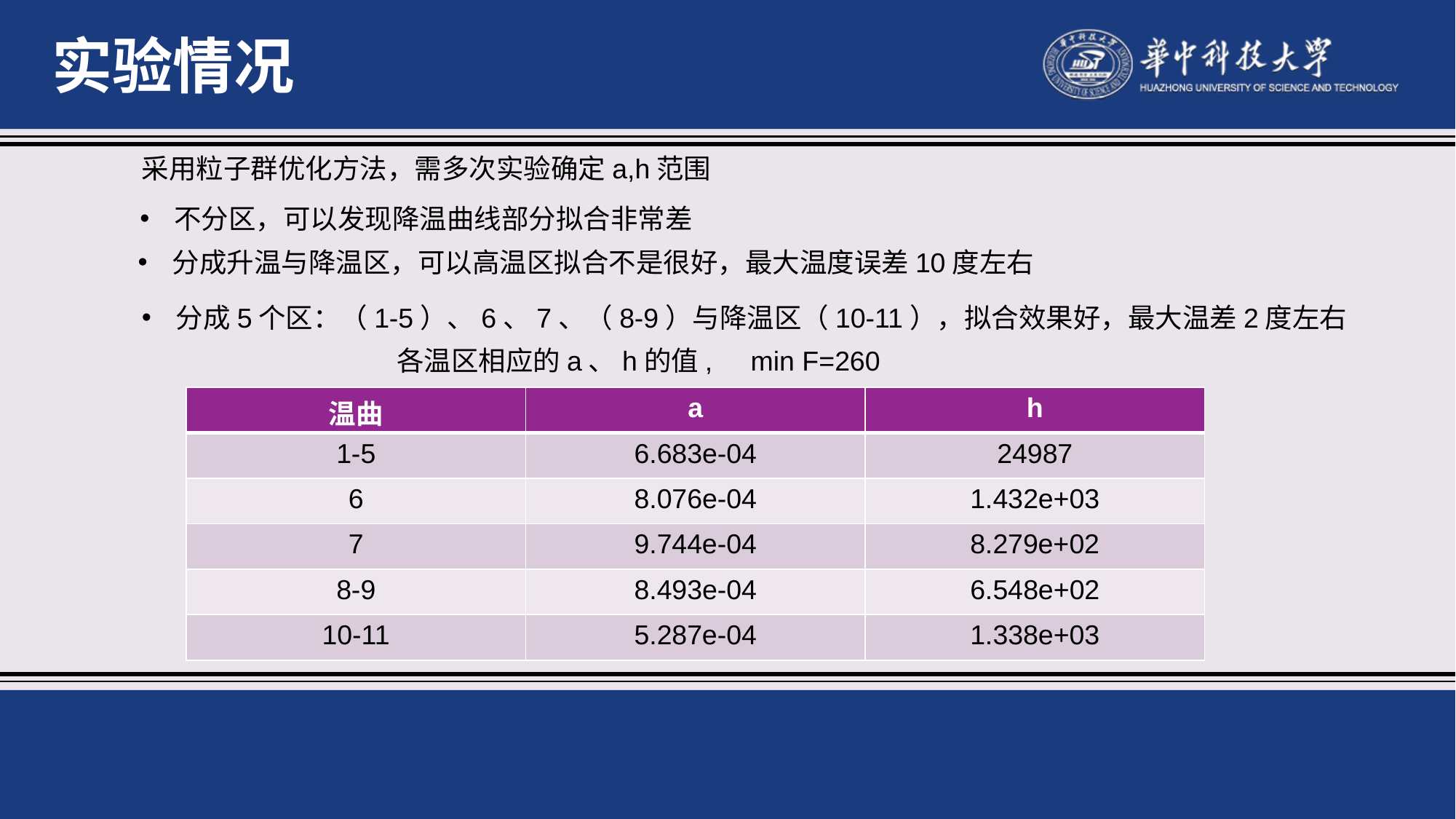

实验情况
采用粒子群优化方法，需多次实验确定a,h范围

不分区，可以发现降温曲线部分拟合非常差
分成升温与降温区，可以高温区拟合不是很好，最大温度误差10度左右
分成5个区：（1-5）、6、7、（8-9）与降温区（10-11），拟合效果好，最大温差2度左右
              各温区相应的a、h的值,     min F=260
| 温曲 | a | h |
| --- | --- | --- |
| 1-5 | 6.683e-04 | 24987 |
| 6 | 8.076e-04 | 1.432e+03 |
| 7 | 9.744e-04 | 8.279e+02 |
| 8-9 | 8.493e-04 | 6.548e+02 |
| 10-11 | 5.287e-04 | 1.338e+03 |